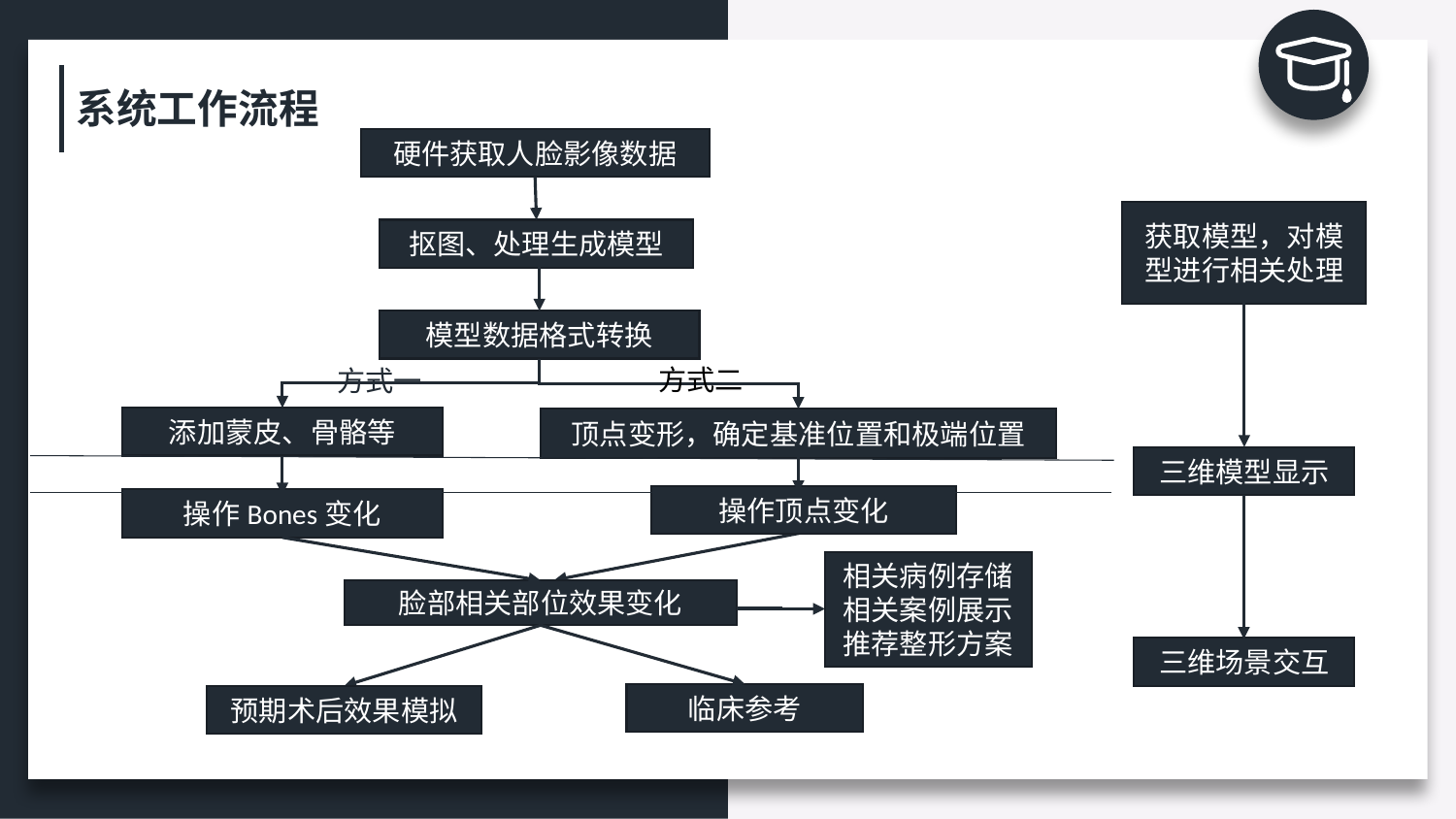

系统工作流程
硬件获取人脸影像数据
抠图、处理生成模型
模型数据格式转换
添加蒙皮、骨骼等
操作Bones变化
脸部相关部位效果变化
临床参考
获取模型，对模型进行相关处理
方式二
方式一
顶点变形，确定基准位置和极端位置
三维模型显示
操作顶点变化
相关病例存储相关案例展示
推荐整形方案
三维场景交互
预期术后效果模拟